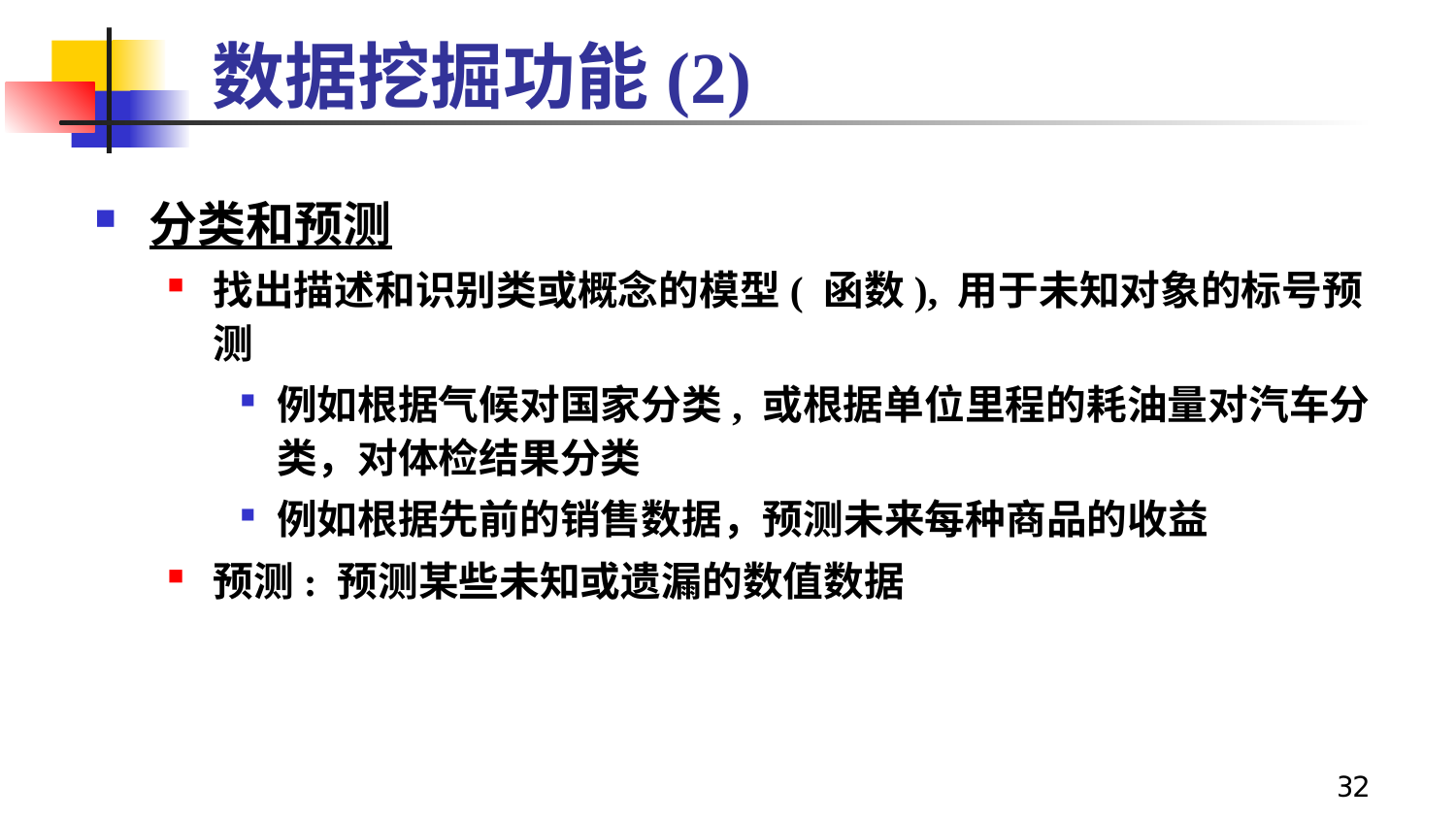

# 数据挖掘功能(2)
分类和预测
找出描述和识别类或概念的模型( 函数), 用于未知对象的标号预测
例如根据气候对国家分类, 或根据单位里程的耗油量对汽车分类，对体检结果分类
例如根据先前的销售数据，预测未来每种商品的收益
预测: 预测某些未知或遗漏的数值数据

32